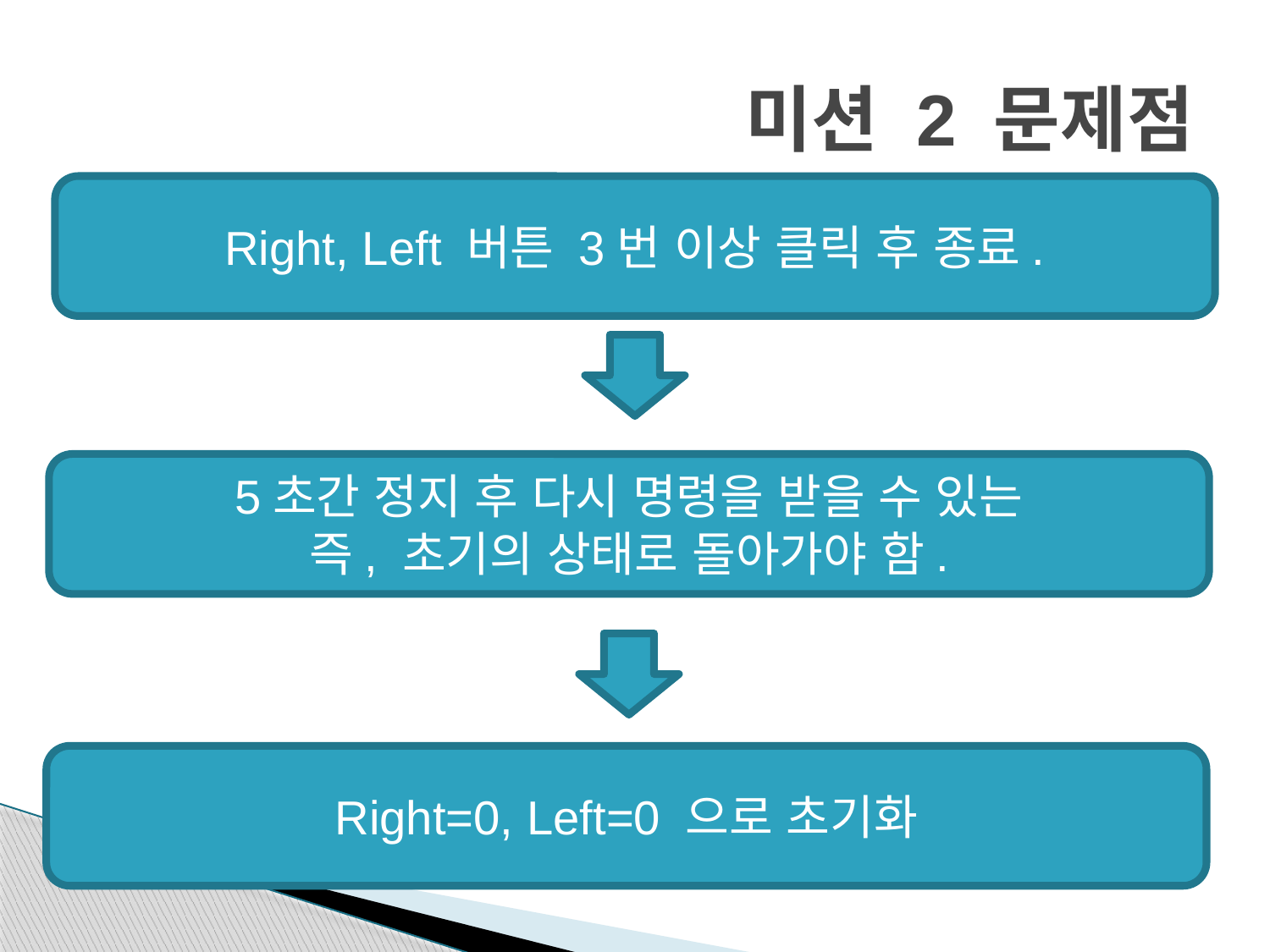

# 미션 2 문제점
Right, Left 버튼 3번 이상 클릭 후 종료.

5초간 정지 후 다시 명령을 받을 수 있는
즉, 초기의 상태로 돌아가야 함.

Right=0, Left=0 으로 초기화